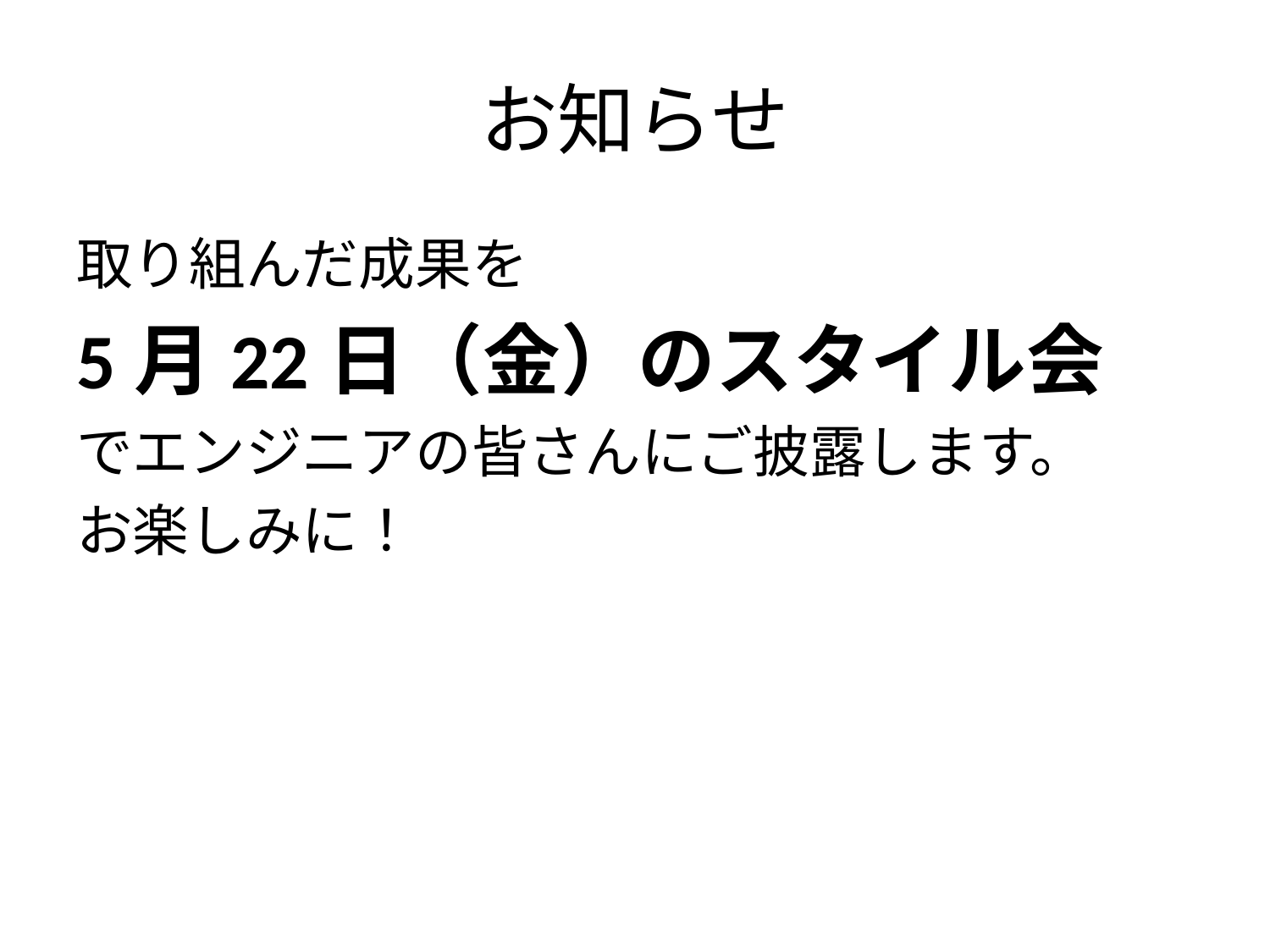

# お知らせ
取り組んだ成果を
5月22日（金）のスタイル会
でエンジニアの皆さんにご披露します。
お楽しみに！